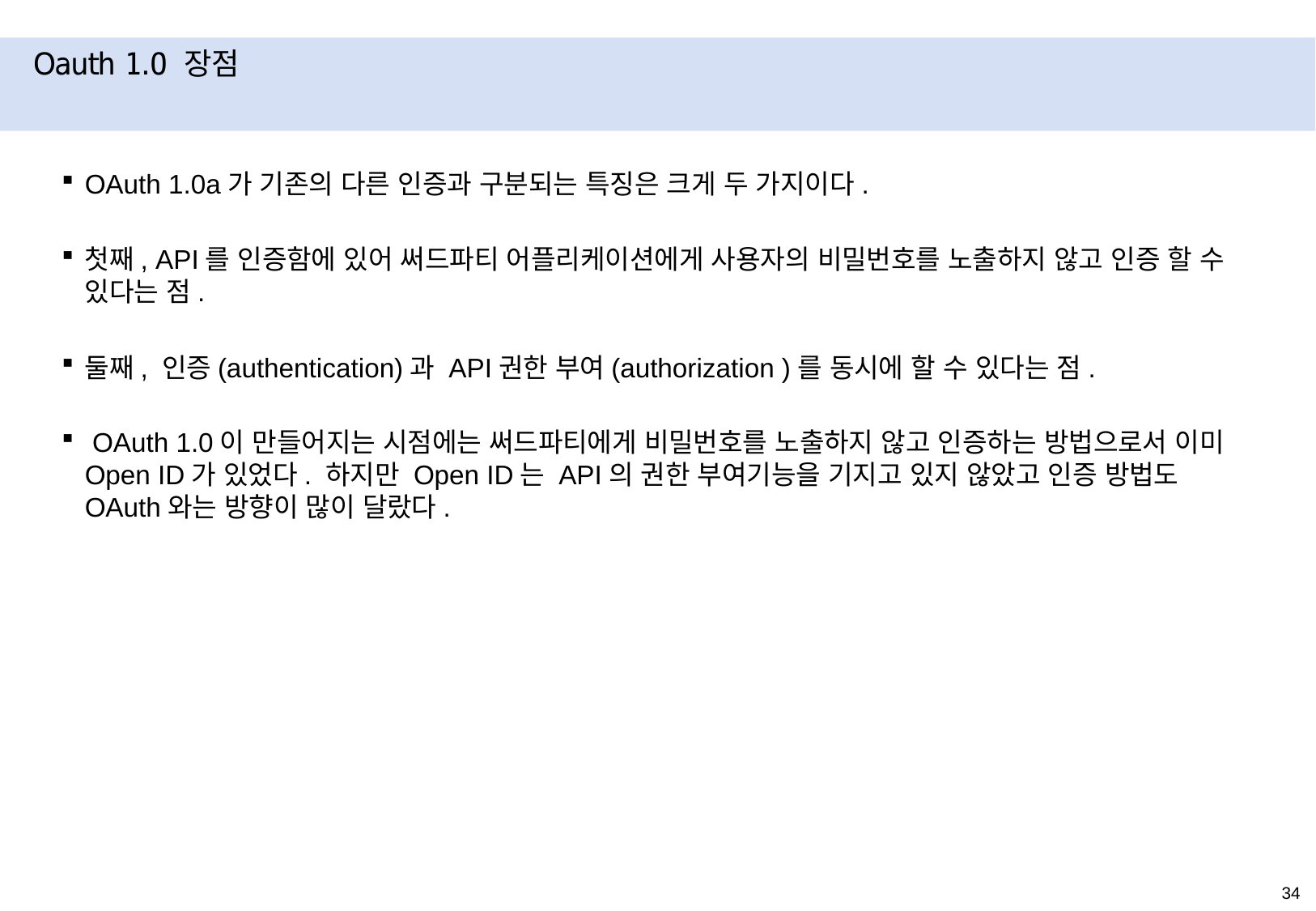

# Oauth 1.0 장점
OAuth 1.0a가 기존의 다른 인증과 구분되는 특징은 크게 두 가지이다.

첫째, API를 인증함에 있어 써드파티 어플리케이션에게 사용자의 비밀번호를 노출하지 않고 인증 할 수 있다는 점.

둘째, 인증(authentication)과 API권한 부여(authorization )를 동시에 할 수 있다는 점.

 OAuth 1.0이 만들어지는 시점에는 써드파티에게 비밀번호를 노출하지 않고 인증하는 방법으로서 이미 Open ID가 있었다. 하지만 Open ID는 API의 권한 부여기능을 기지고 있지 않았고 인증 방법도 OAuth와는 방향이 많이 달랐다.